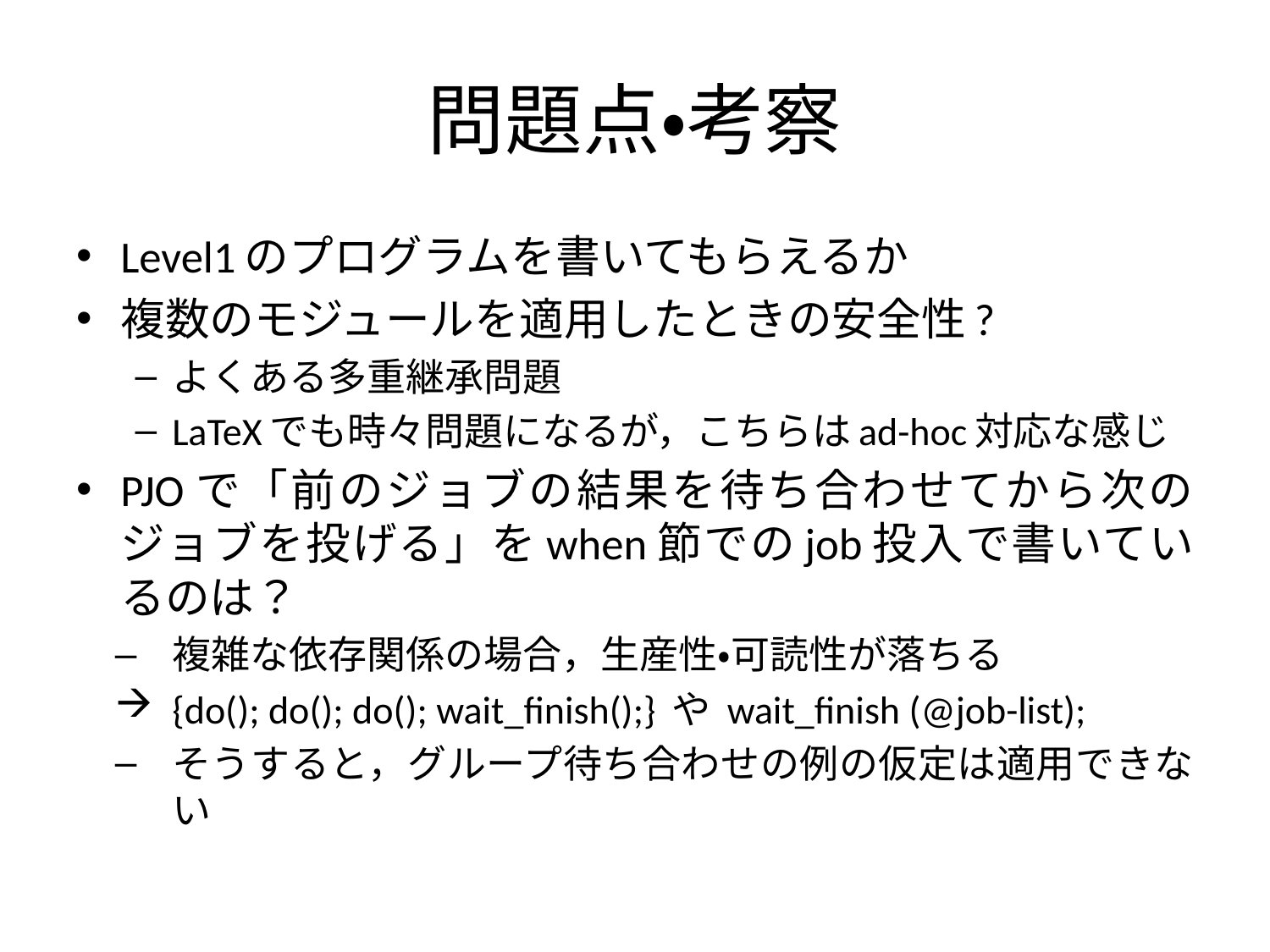

# 問題点・考察
Level1のプログラムを書いてもらえるか
複数のモジュールを適用したときの安全性?
よくある多重継承問題
LaTeXでも時々問題になるが，こちらはad-hoc対応な感じ
PJOで「前のジョブの結果を待ち合わせてから次のジョブを投げる」をwhen節でのjob投入で書いているのは？
複雑な依存関係の場合，生産性・可読性が落ちる
{do(); do(); do(); wait_finish();} や wait_finish (@job-list);
そうすると，グループ待ち合わせの例の仮定は適用できない